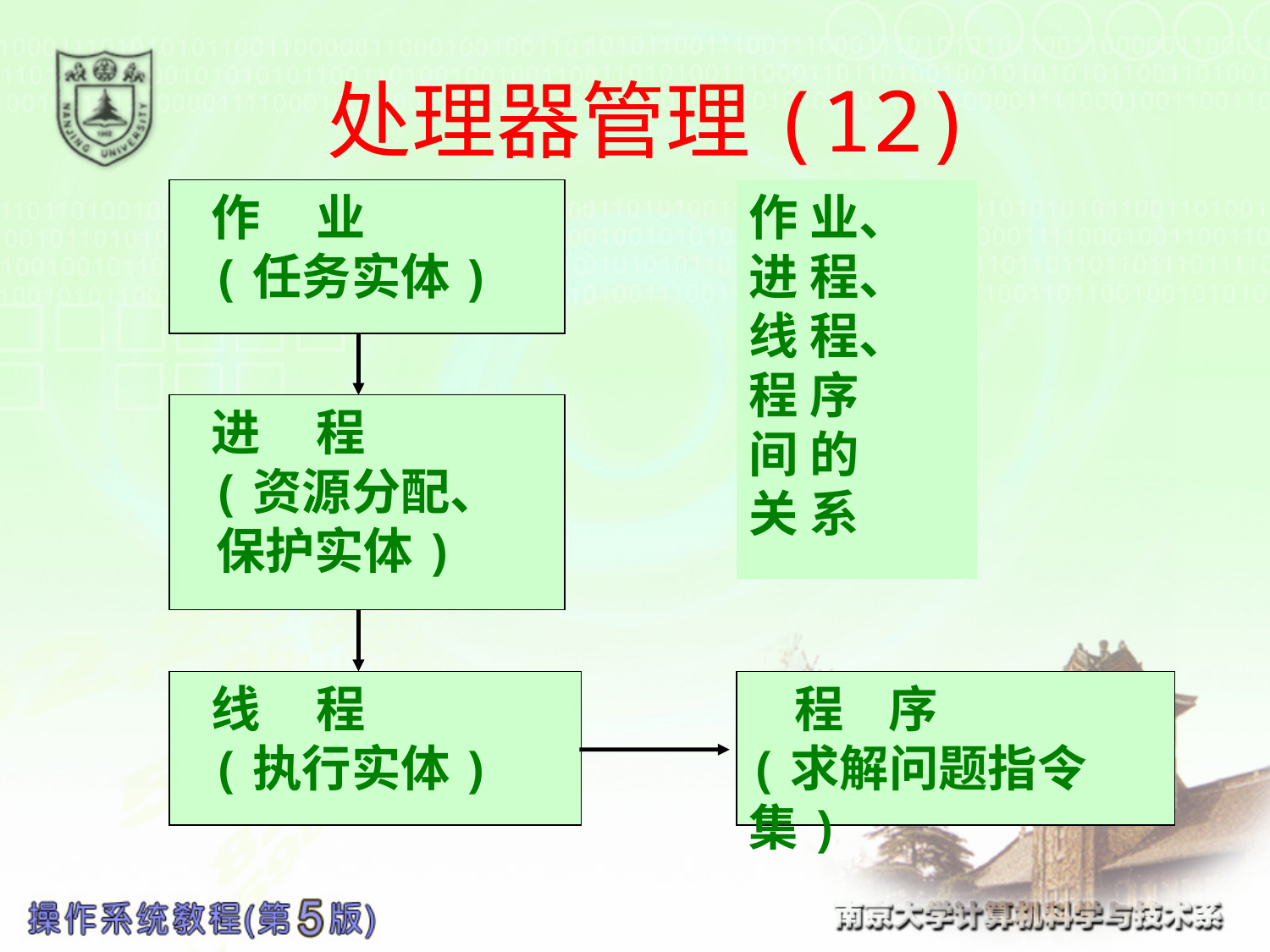

# 处理器管理(12)
  作     业
 (任务实体)
作 业、
进 程、
线 程、
程 序
间 的
关 系

  进     程
 (资源分配、
  保护实体)

  线     程
 (执行实体)
   程    序
(求解问题指令集)